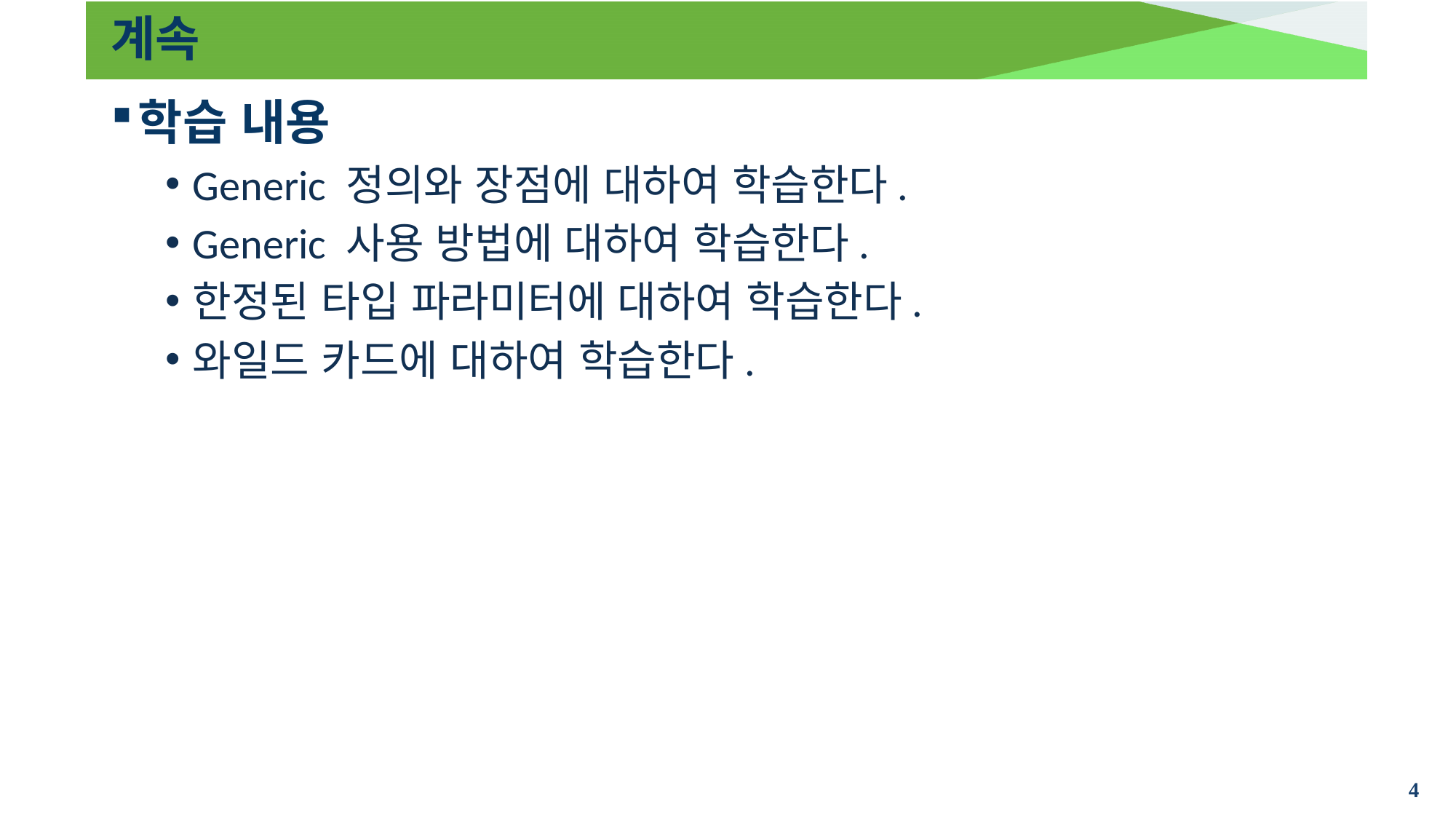

# 계속
학습 내용
Generic 정의와 장점에 대하여 학습한다.
Generic 사용 방법에 대하여 학습한다.
한정된 타입 파라미터에 대하여 학습한다.
와일드 카드에 대하여 학습한다.

4